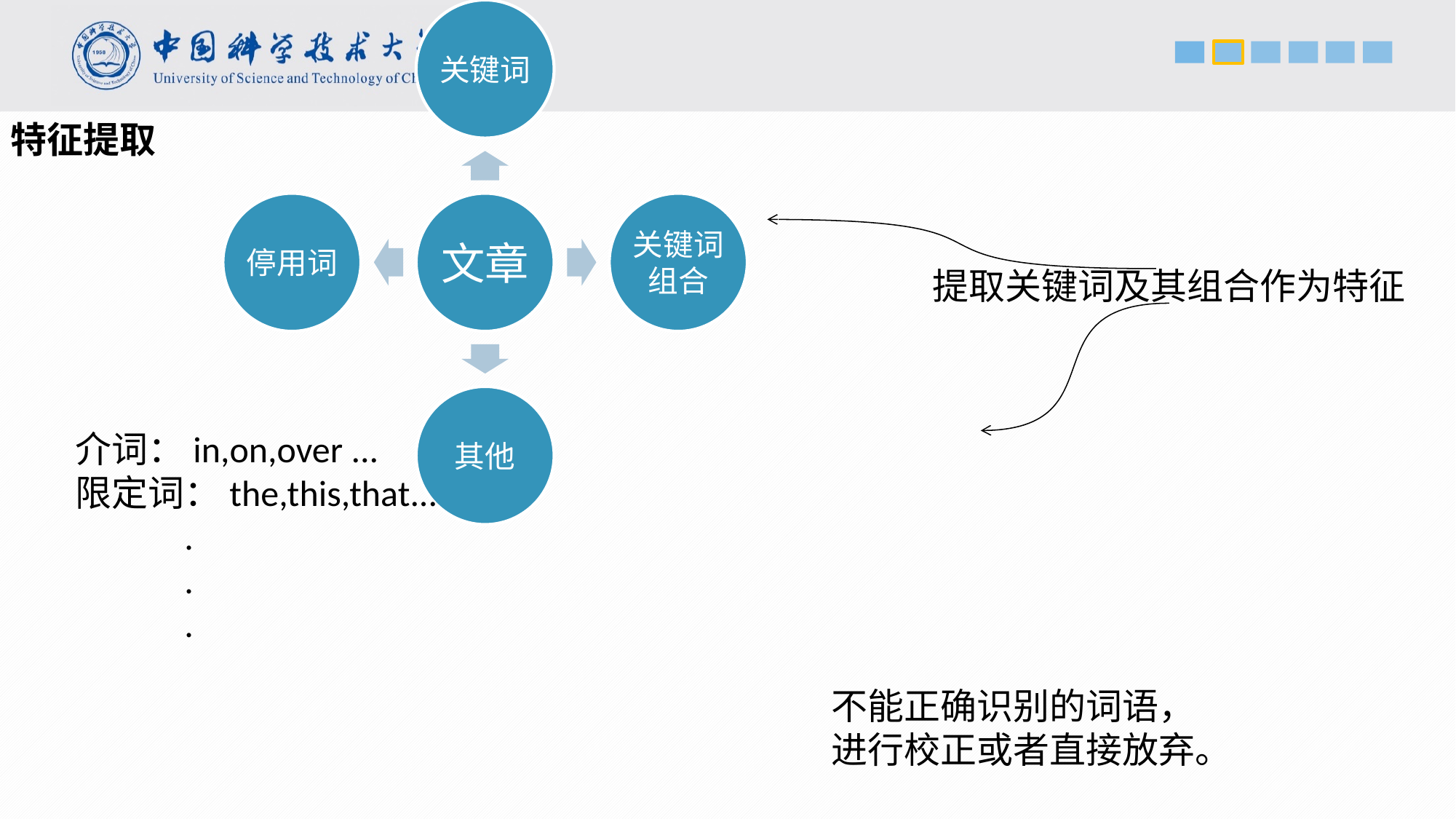

特征提取
文章
关键词
关键词组合
其他
停用词

提取关键词及其组合作为特征
介词：in,on,over ...
限定词：the,this,that...
	.
	.
	.
不能正确识别的词语，
进行校正或者直接放弃。